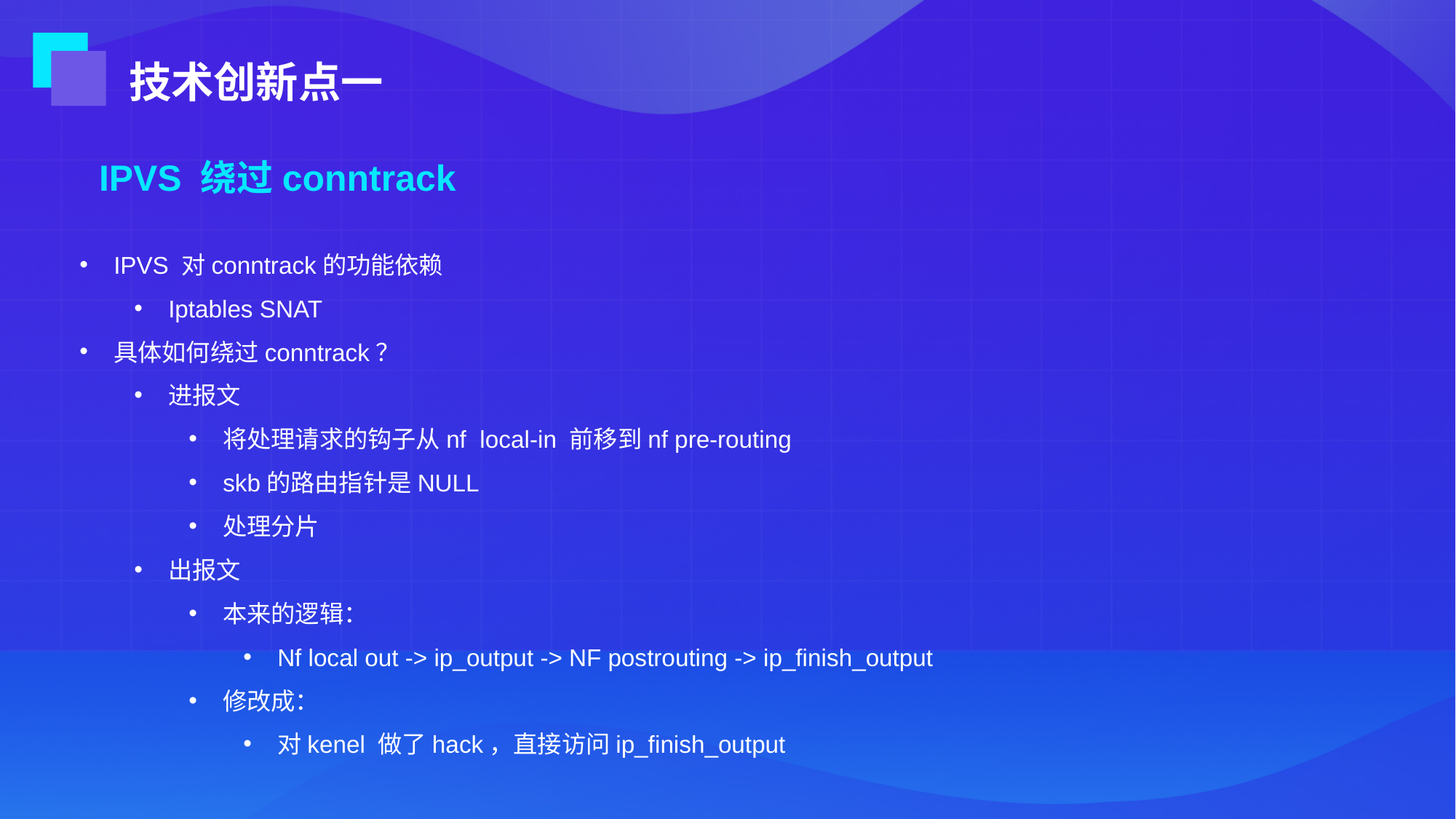

技术创新点一

 IPVS 绕过conntrack
IPVS 对conntrack的功能依赖
Iptables SNAT
具体如何绕过conntrack？
进报文
将处理请求的钩子从nf  local-in 前移到nf pre-routing
skb的路由指针是NULL
处理分片
出报文
本来的逻辑：
Nf local out -> ip_output -> NF postrouting -> ip_finish_output
修改成：
对kenel 做了hack，直接访问ip_finish_output